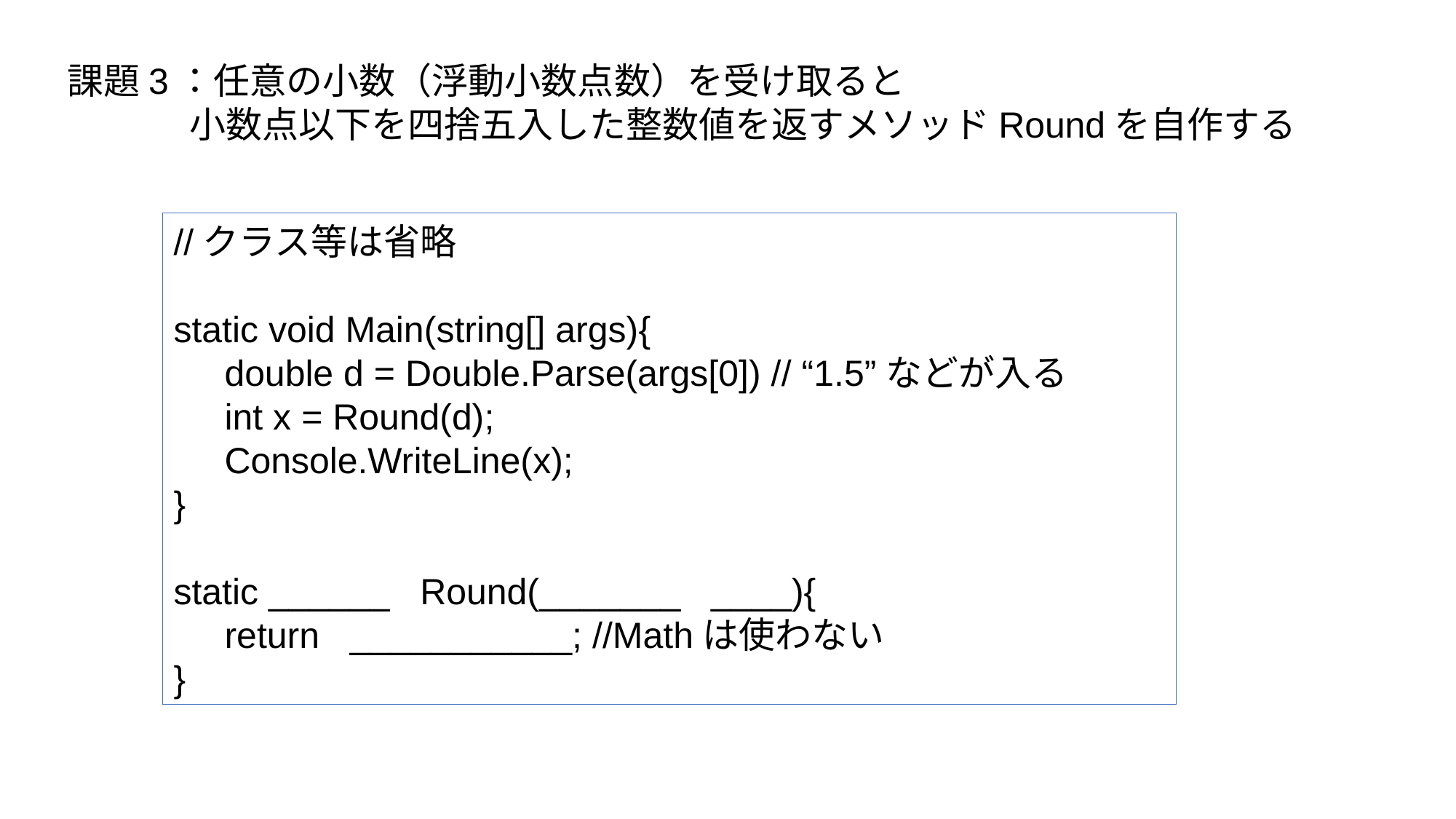

課題3：任意の小数（浮動小数点数）を受け取ると
    　　 小数点以下を四捨五入した整数値を返すメソッドRoundを自作する
//クラス等は省略

static void Main(string[] args){
     double d = Double.Parse(args[0]) // “1.5”などが入る
     int x = Round(d);
     Console.WriteLine(x);
}

static ______   Round(_______   ____){
     return   ___________; //Mathは使わない
}